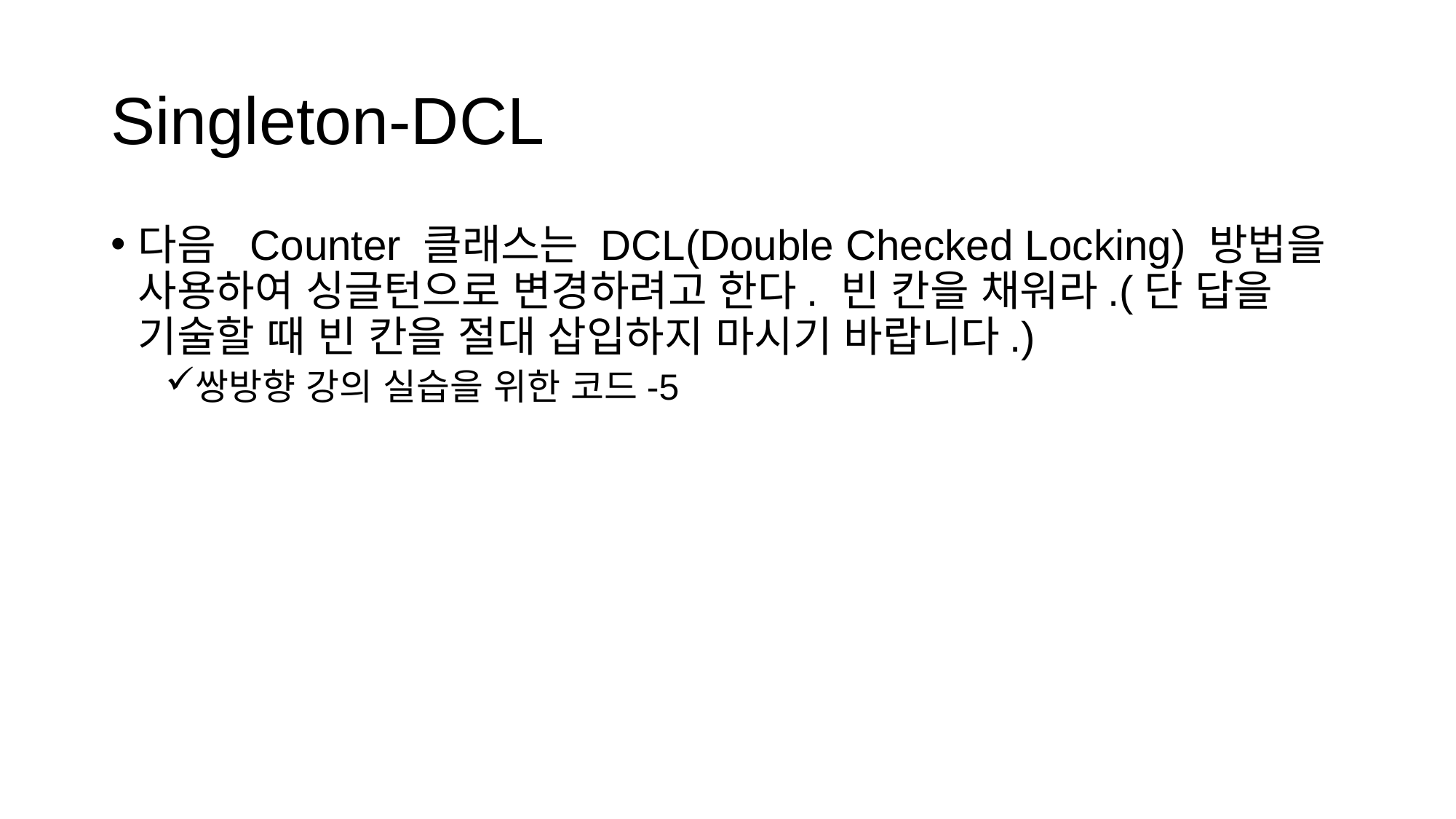

# Singleton-DCL
다음  Counter 클래스는 DCL(Double Checked Locking) 방법을 사용하여 싱글턴으로 변경하려고 한다. 빈 칸을 채워라.(단 답을 기술할 때 빈 칸을 절대 삽입하지 마시기 바랍니다.)
쌍방향 강의 실습을 위한 코드-5